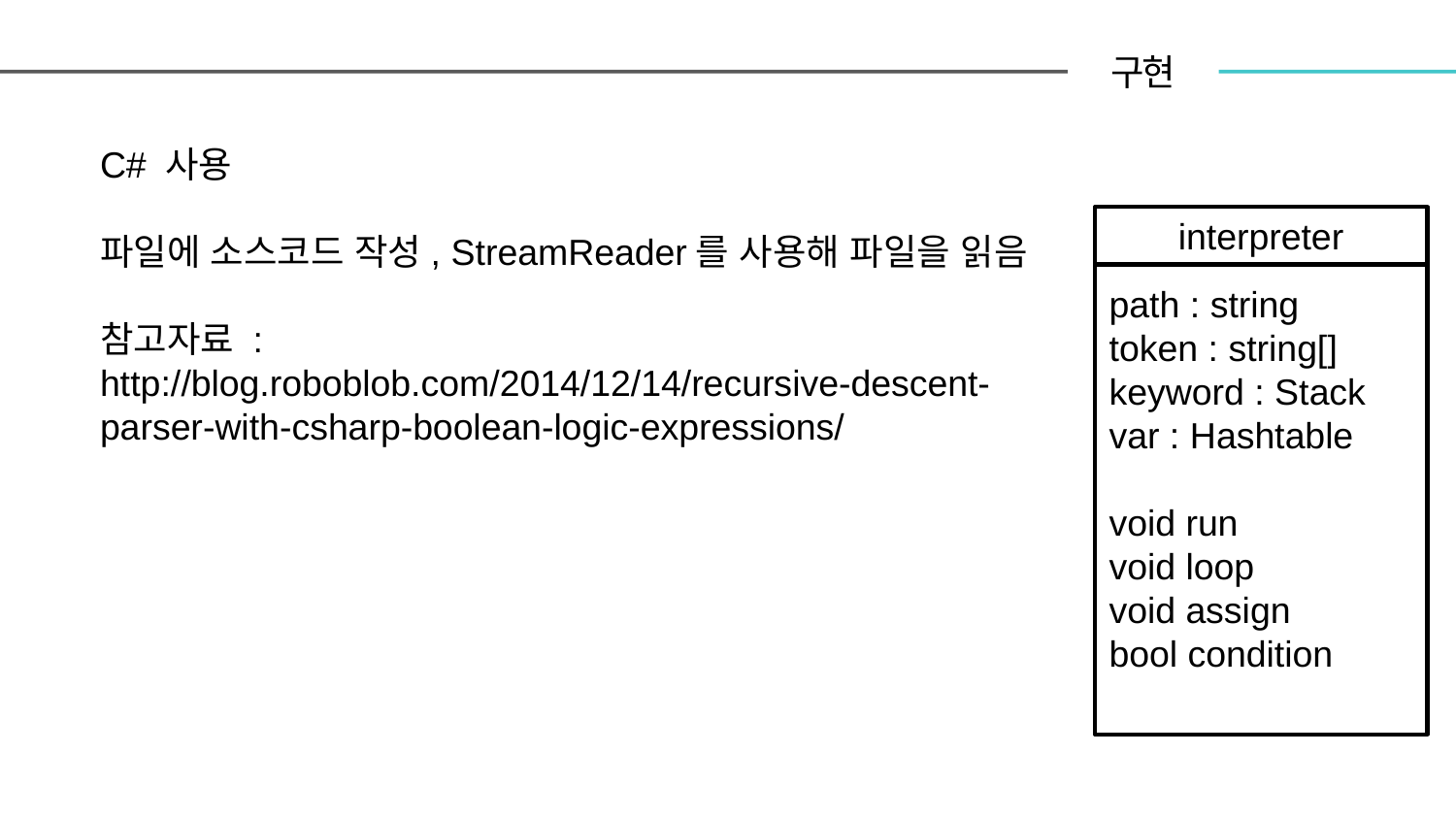

구현
C# 사용

파일에 소스코드 작성, StreamReader를 사용해 파일을 읽음

참고자료 :
http://blog.roboblob.com/2014/12/14/recursive-descent-parser-with-csharp-boolean-logic-expressions/
interpreter
path : string
token : string[]
keyword : Stack
var : Hashtable

void run
void loop
void assign
bool condition